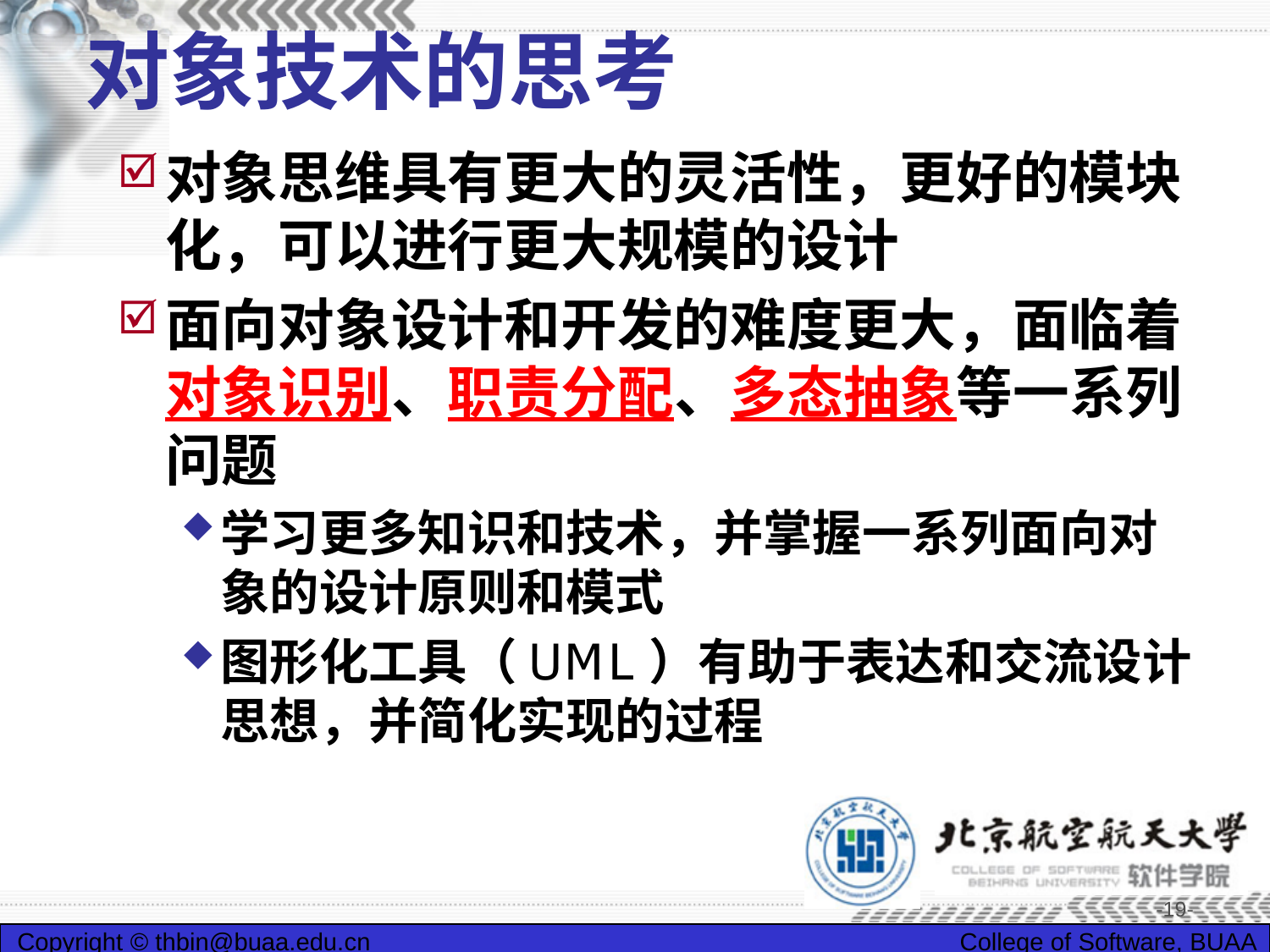

# 对象技术的思考
对象思维具有更大的灵活性，更好的模块化，可以进行更大规模的设计
面向对象设计和开发的难度更大，面临着对象识别、职责分配、多态抽象等一系列问题
学习更多知识和技术，并掌握一系列面向对象的设计原则和模式
图形化工具（UML）有助于表达和交流设计思想，并简化实现的过程
-19-